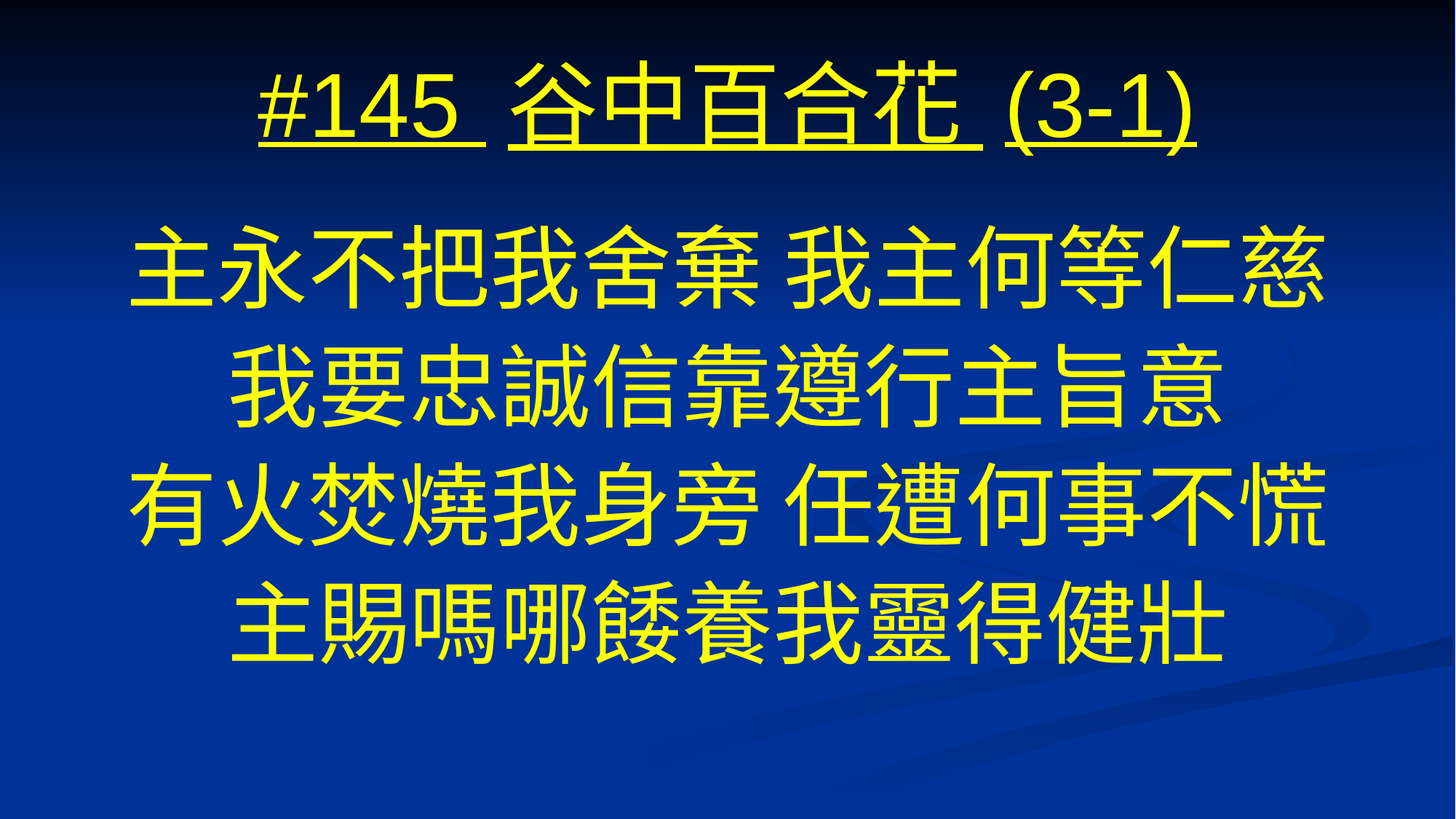

# #145 谷中百合花 (3-1)
主永不把我舍棄 我主何等仁慈
我要忠誠信靠遵行主旨意
有火焚燒我身旁 任遭何事不慌
主賜嗎哪餧養我靈得健壯